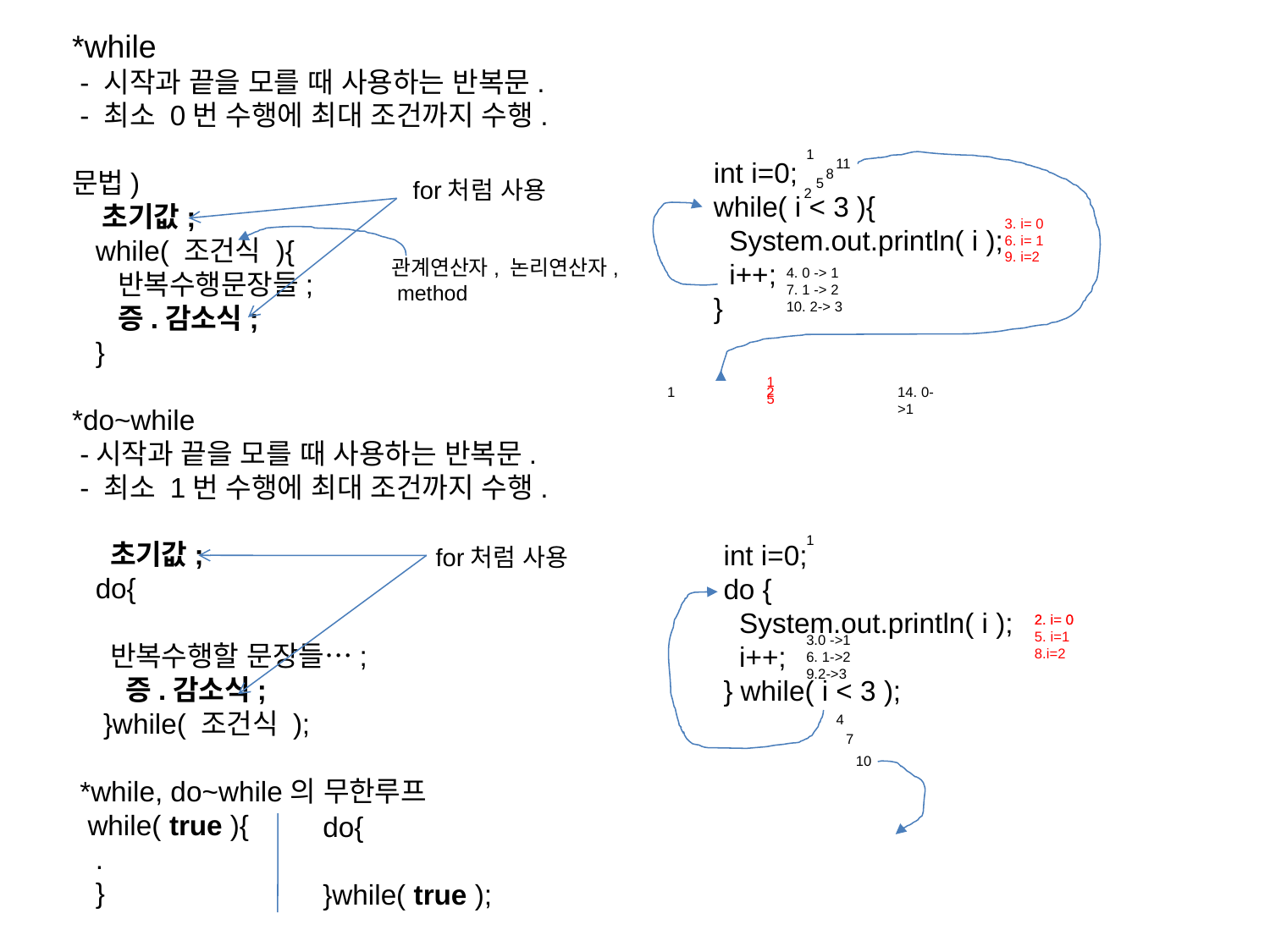

*while
 - 시작과 끝을 모를 때 사용하는 반복문.
 - 최소 0번 수행에 최대 조건까지 수행.

문법)
   초기값;
   while( 조건식 ){
     반복수행문장들;
     증.감소식;
   }

*do~while
 -시작과 끝을 모를 때 사용하는 반복문.
 - 최소 1번 수행에 최대 조건까지 수행.

    초기값;
   do{

    반복수행할 문장들…;
      증.감소식;
    }while( 조건식 );

 *while, do~while의 무한루프
  while( true ){
   .
   }
1

int i=0;
while( i < 3 ){
  System.out.println( i );
  i++;
}

11
8
5
for처럼 사용
2

3. i= 0
6. i= 1
9. i=2

관계연산자, 논리연산자,
 method
4. 0 -> 1
7. 1 -> 2
10. 2-> 3
15
1
2
14. 0->1
1
int i=0;
do {
  System.out.println( i );
  i++;
} while( i < 3 );

for처럼 사용

2. i= 0
5. i=1
8.i=2
2. i= 0
3.0 ->1
6. 1->2
9.2->3
4
7
10

do{

}while( true );